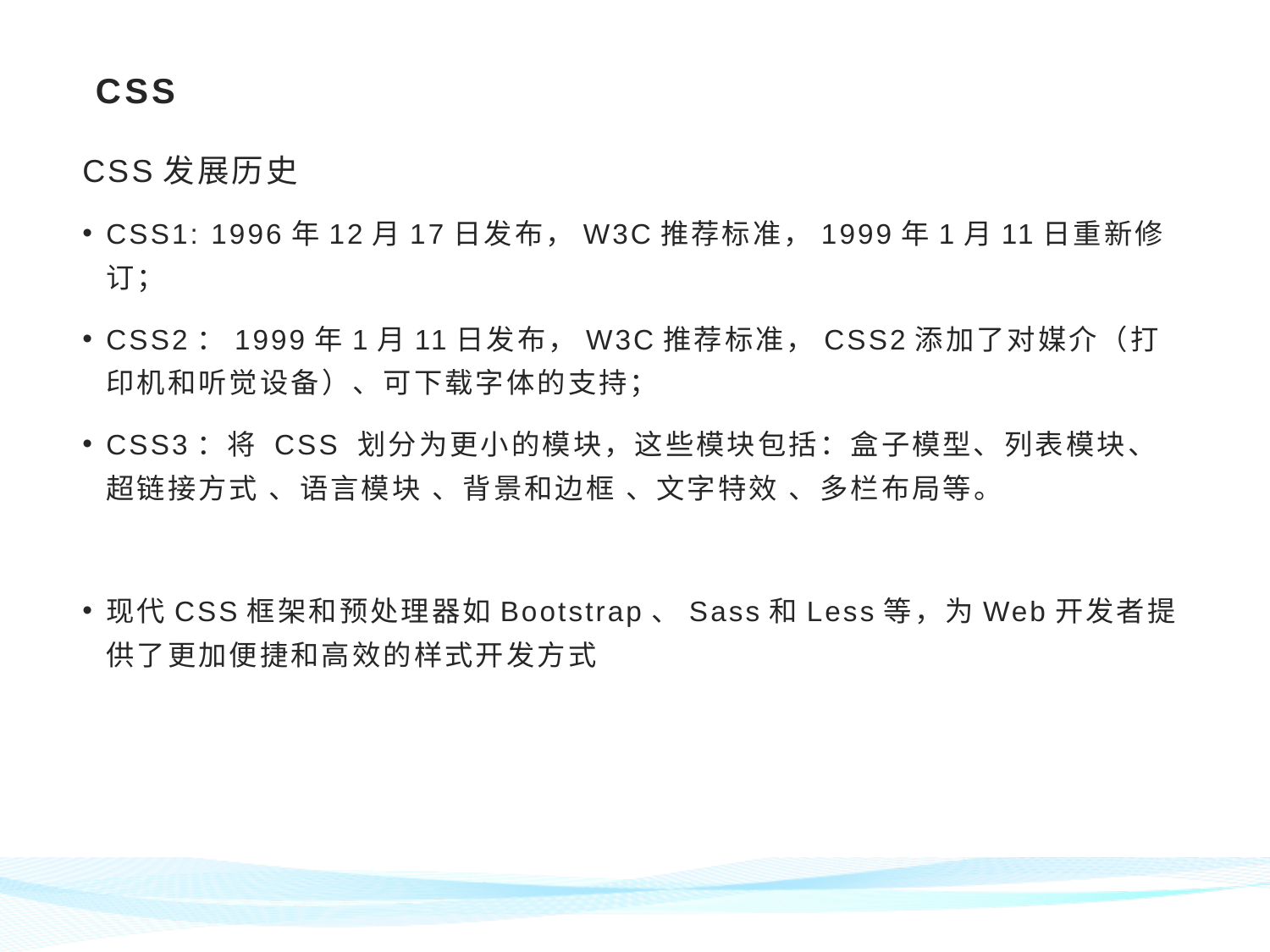

# CSS
CSS发展历史
CSS1: 1996年12月17日发布，W3C推荐标准，1999年1月11日重新修订；
CSS2：1999年1月11日发布，W3C推荐标准，CSS2添加了对媒介（打印机和听觉设备）、可下载字体的支持；
CSS3：将 CSS 划分为更小的模块，这些模块包括：盒子模型、列表模块、超链接方式 、语言模块 、背景和边框 、文字特效 、多栏布局等。

现代CSS框架和预处理器如Bootstrap、Sass和Less等，为Web开发者提供了更加便捷和高效的样式开发方式